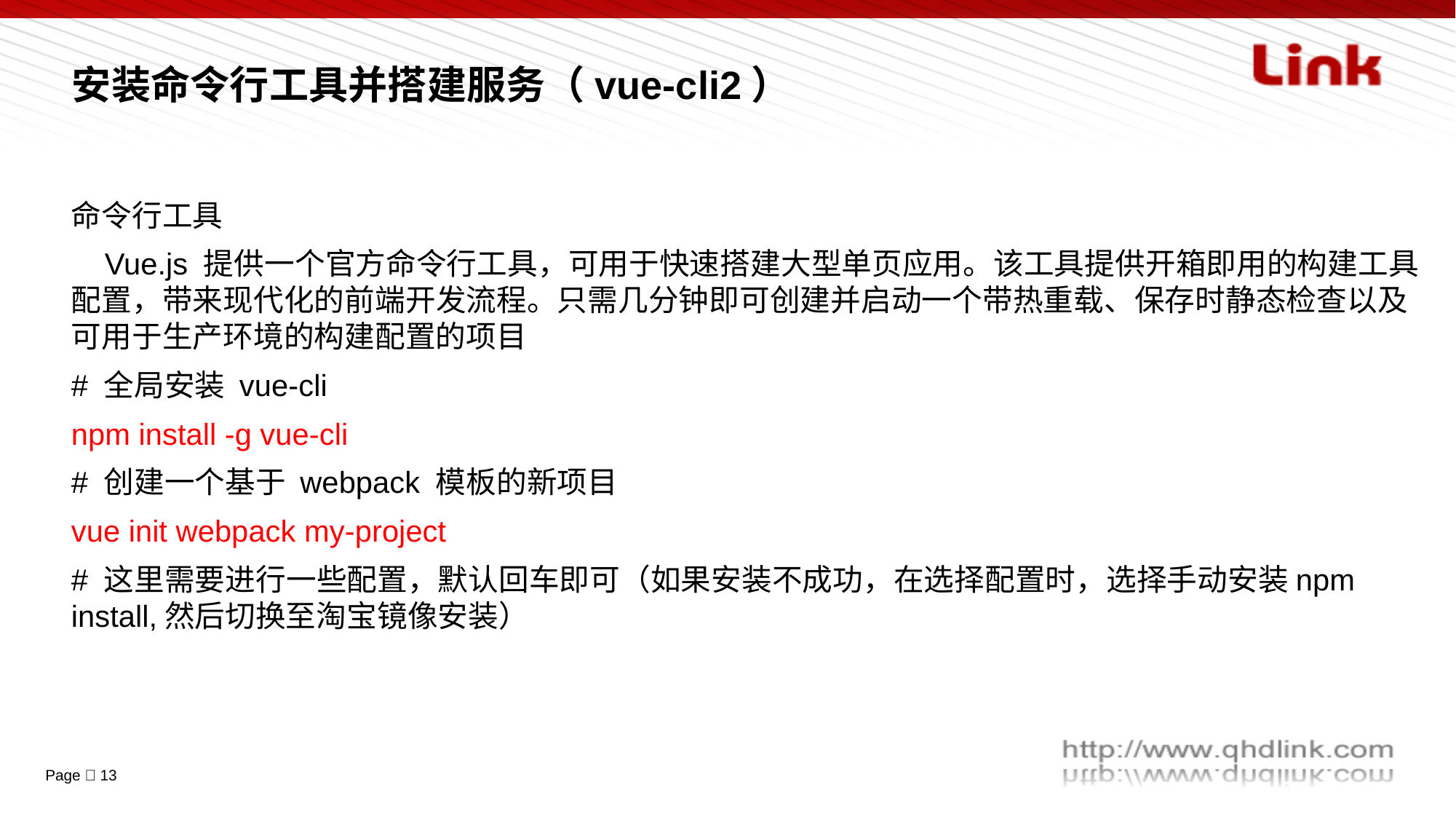

# 安装命令行工具并搭建服务（vue-cli2）
命令行工具
    Vue.js 提供一个官方命令行工具，可用于快速搭建大型单页应用。该工具提供开箱即用的构建工具配置，带来现代化的前端开发流程。只需几分钟即可创建并启动一个带热重载、保存时静态检查以及可用于生产环境的构建配置的项目
# 全局安装 vue-cli
npm install -g vue-cli
# 创建一个基于 webpack 模板的新项目
vue init webpack my-project
# 这里需要进行一些配置，默认回车即可（如果安装不成功，在选择配置时，选择手动安装npm install,然后切换至淘宝镜像安装）